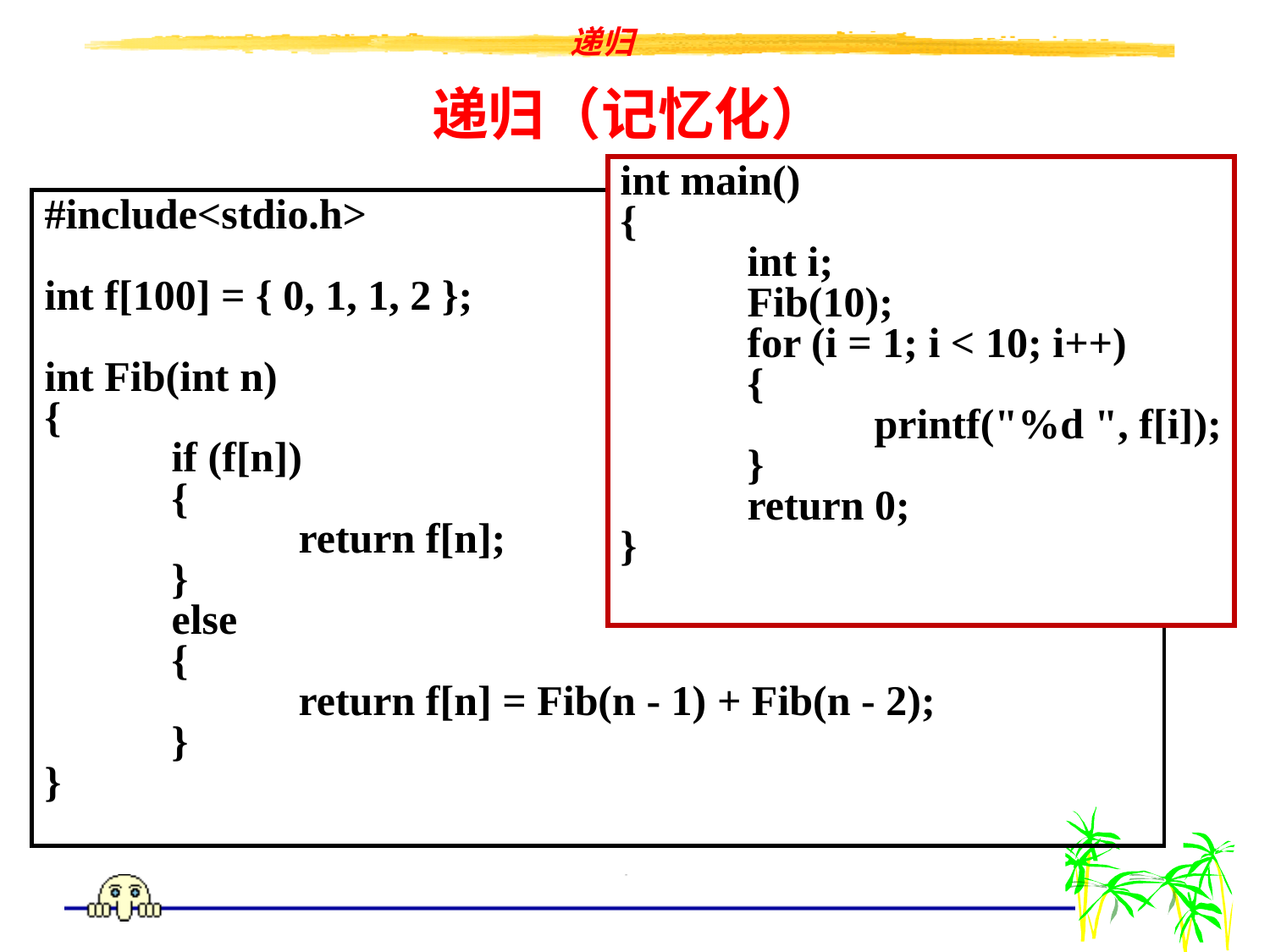

# 递归（记忆化）
int main()
{
	int i;
	Fib(10);
	for (i = 1; i < 10; i++)
	{
		printf("%d ", f[i]);
	}
	return 0;
}

#include<stdio.h>

int f[100] = { 0, 1, 1, 2 };

int Fib(int n)
{
	if (f[n])
	{
		return f[n];
	}
	else
	{
		return f[n] = Fib(n - 1) + Fib(n - 2);
	}
}